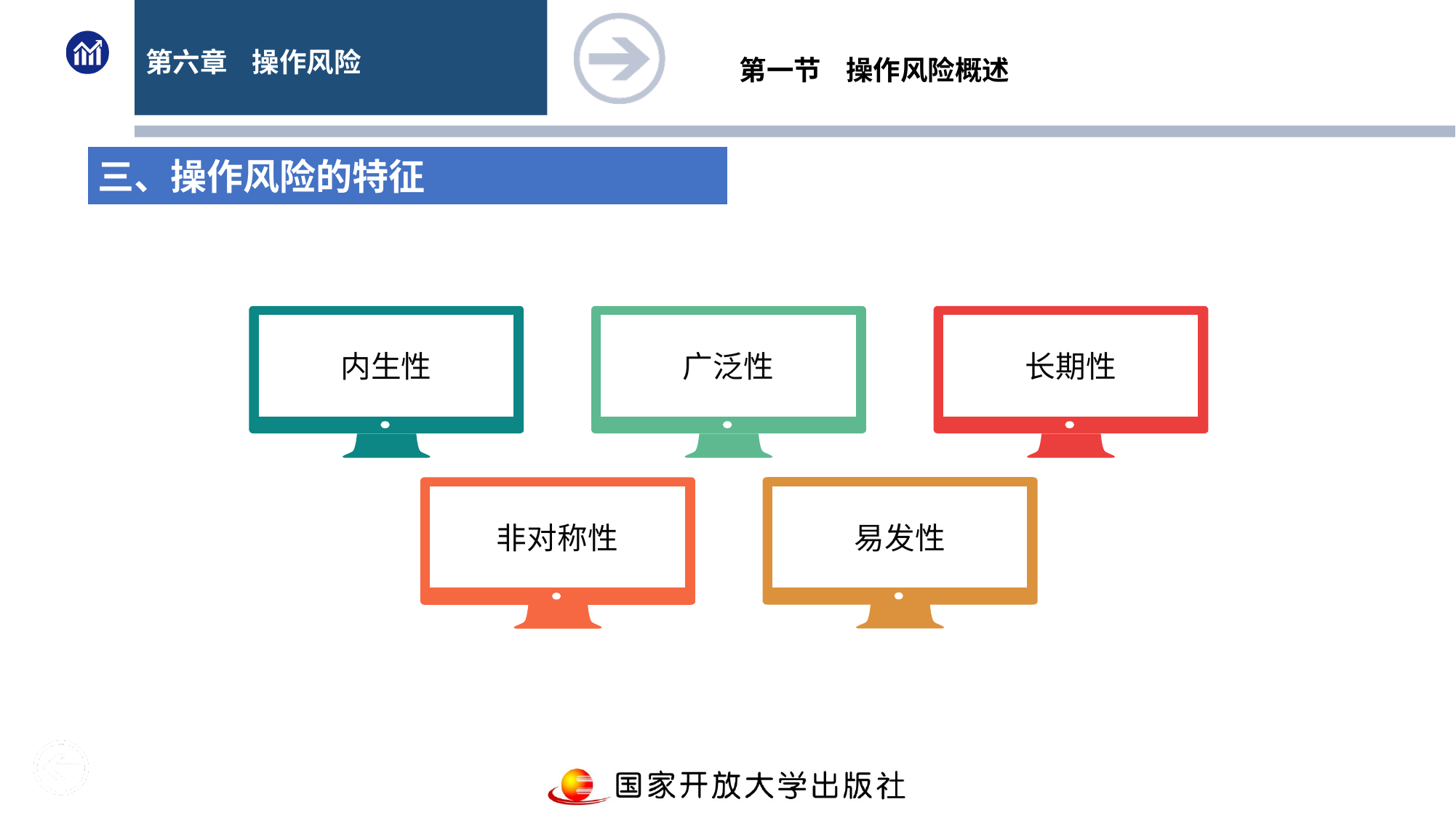

第一节    操作风险概述
第六章    操作风险
三、操作风险的特征

内生性
广泛性
长期性

易发性
非对称性